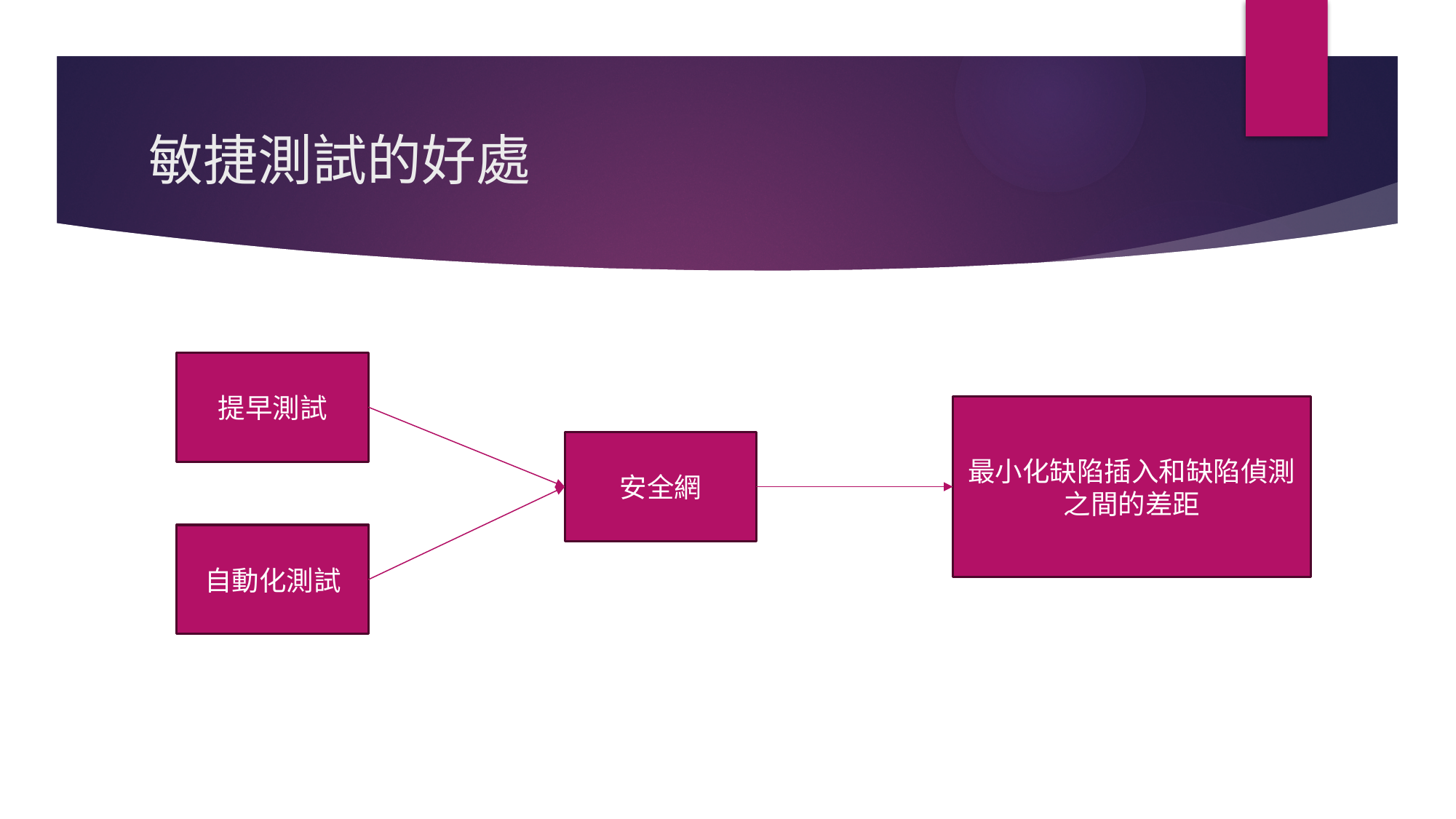

# 敏捷測試的好處
提早測試
最小化缺陷插入和缺陷偵測之間的差距
安全網

自動化測試